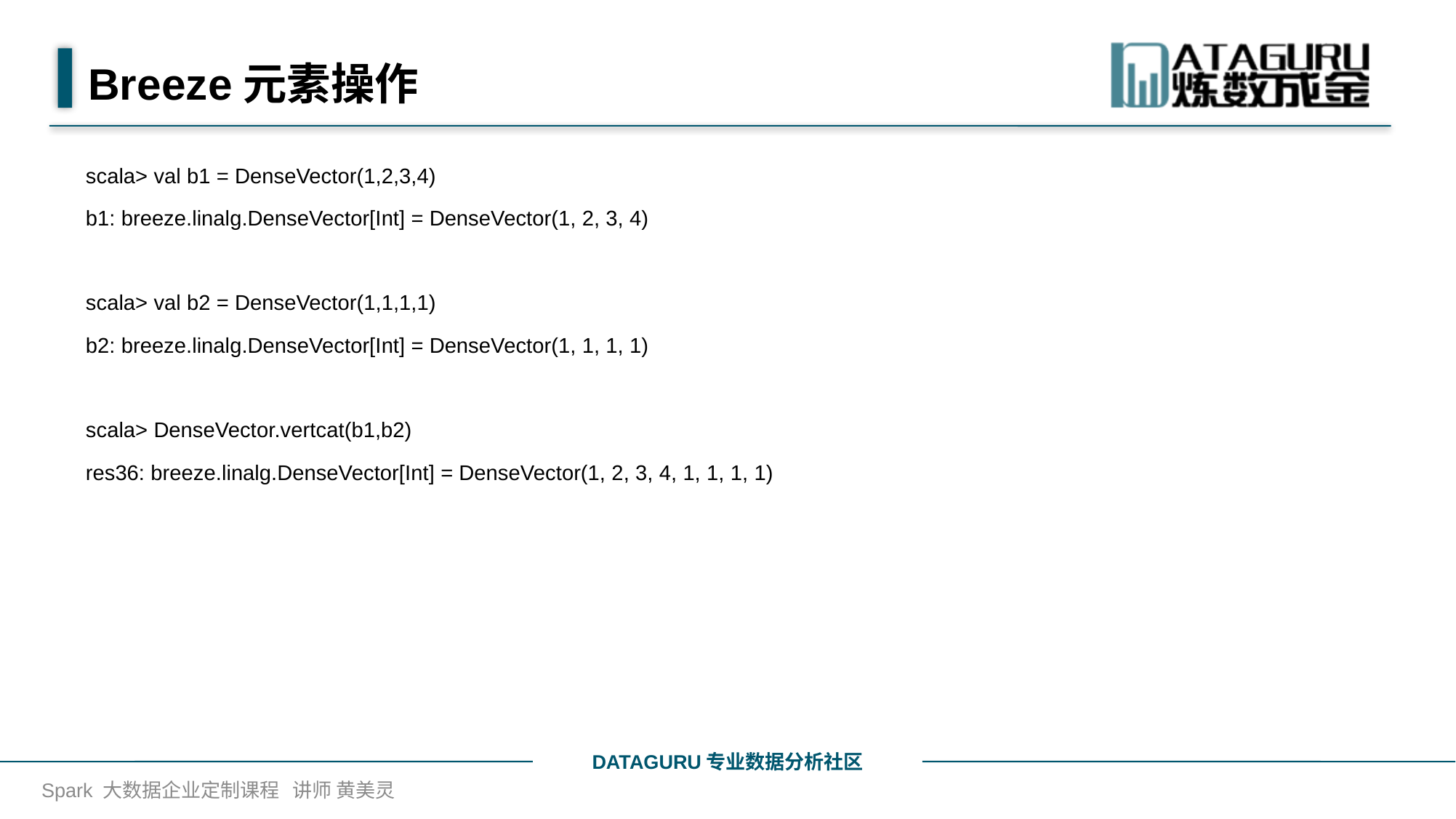

# Breeze元素操作
scala> val b1 = DenseVector(1,2,3,4)
b1: breeze.linalg.DenseVector[Int] = DenseVector(1, 2, 3, 4)

scala> val b2 = DenseVector(1,1,1,1)
b2: breeze.linalg.DenseVector[Int] = DenseVector(1, 1, 1, 1)

scala> DenseVector.vertcat(b1,b2)
res36: breeze.linalg.DenseVector[Int] = DenseVector(1, 2, 3, 4, 1, 1, 1, 1)